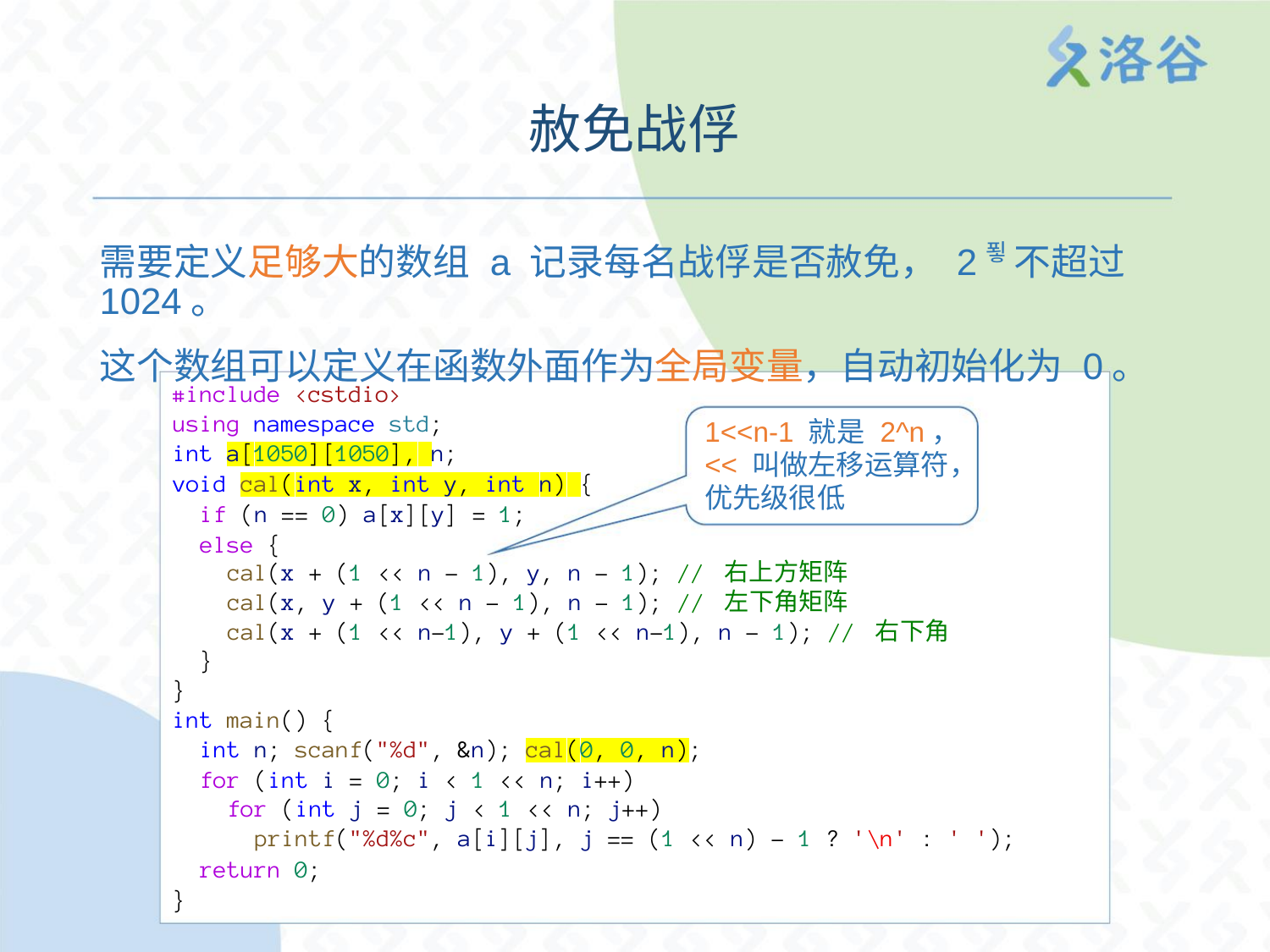

赦免战俘
需要定义足够大的数组 a 记录每名战俘是否赦免， 2푛 不超过 1024。
这个数组可以定义在函数外面作为全局变量，自动初始化为 0。
#include <cstdio>
using namespace std;
1<<n-1 就是 2^n，
<< 叫做左移运算符，
优先级很低
int a[1050][1050], n;
void cal(int x, int y, int n) {
if (n == 0) a[x][y] = 1;
else {
cal(x + (1 << n - 1), y, n - 1); // 右上方矩阵
cal(x, y + (1 << n - 1), n - 1); // 左下角矩阵
cal(x + (1 << n-1), y + (1 << n-1), n - 1); // 右下角
}
}
int main() {
int n; scanf("%d", &n); cal(0, 0, n);
for (int i = 0; i < 1 << n; i++)
for (int j = 0; j < 1 << n; j++)
printf("%d%c", a[i][j], j == (1 << n) - 1 ? '\n' : ' ');
return 0;
}